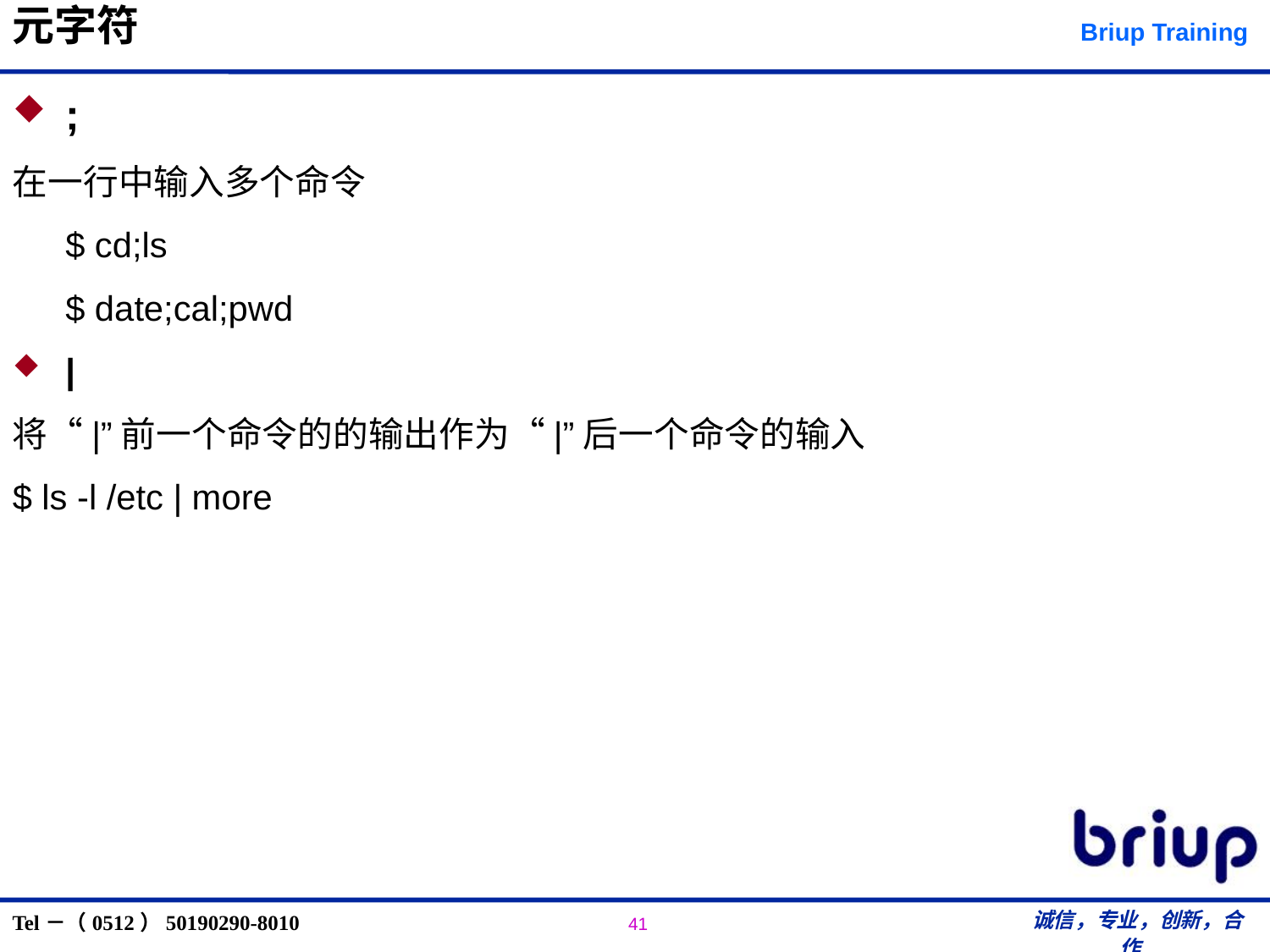

# 元字符
;
在一行中输入多个命令
	$ cd;ls
	$ date;cal;pwd
|
将“|”前一个命令的的输出作为“|”后一个命令的输入
$ ls -l /etc | more